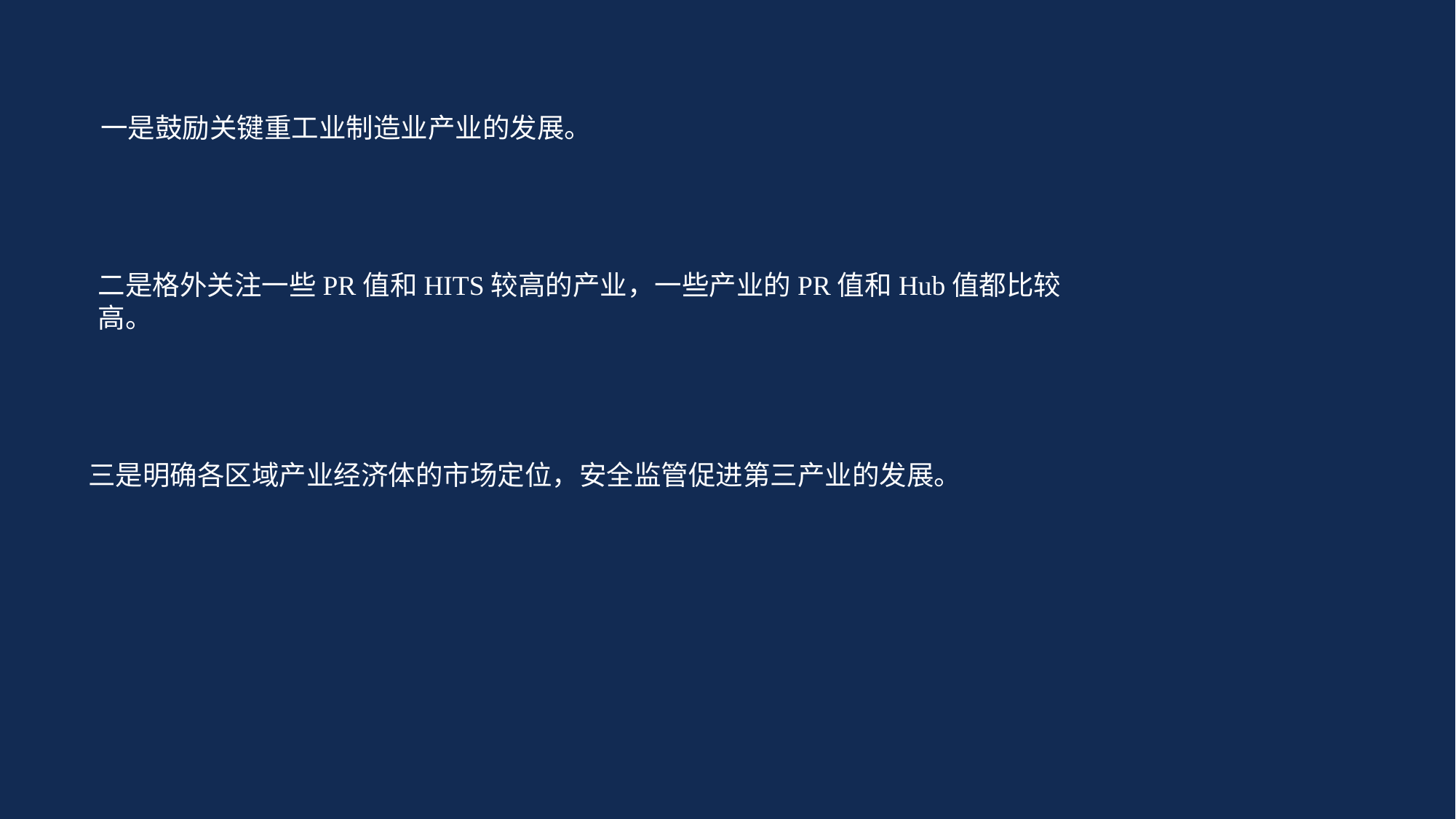

一是鼓励关键重工业制造业产业的发展。
二是格外关注一些PR值和HITS较高的产业，一些产业的PR值和Hub值都比较高。
三是明确各区域产业经济体的市场定位，安全监管促进第三产业的发展。